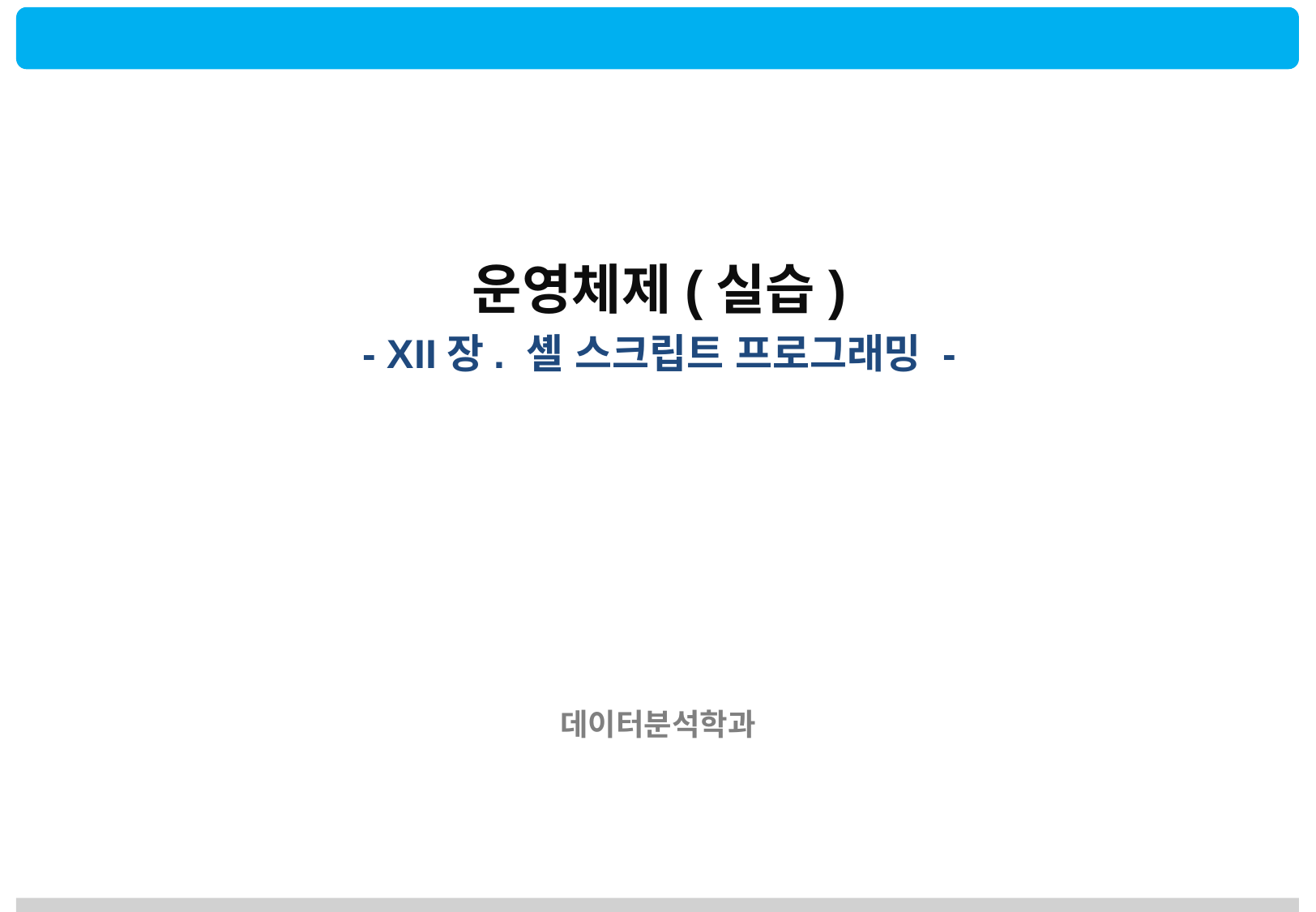

운영체제(실습)
- XII장. 셸 스크립트 프로그래밍 -
데이터분석학과